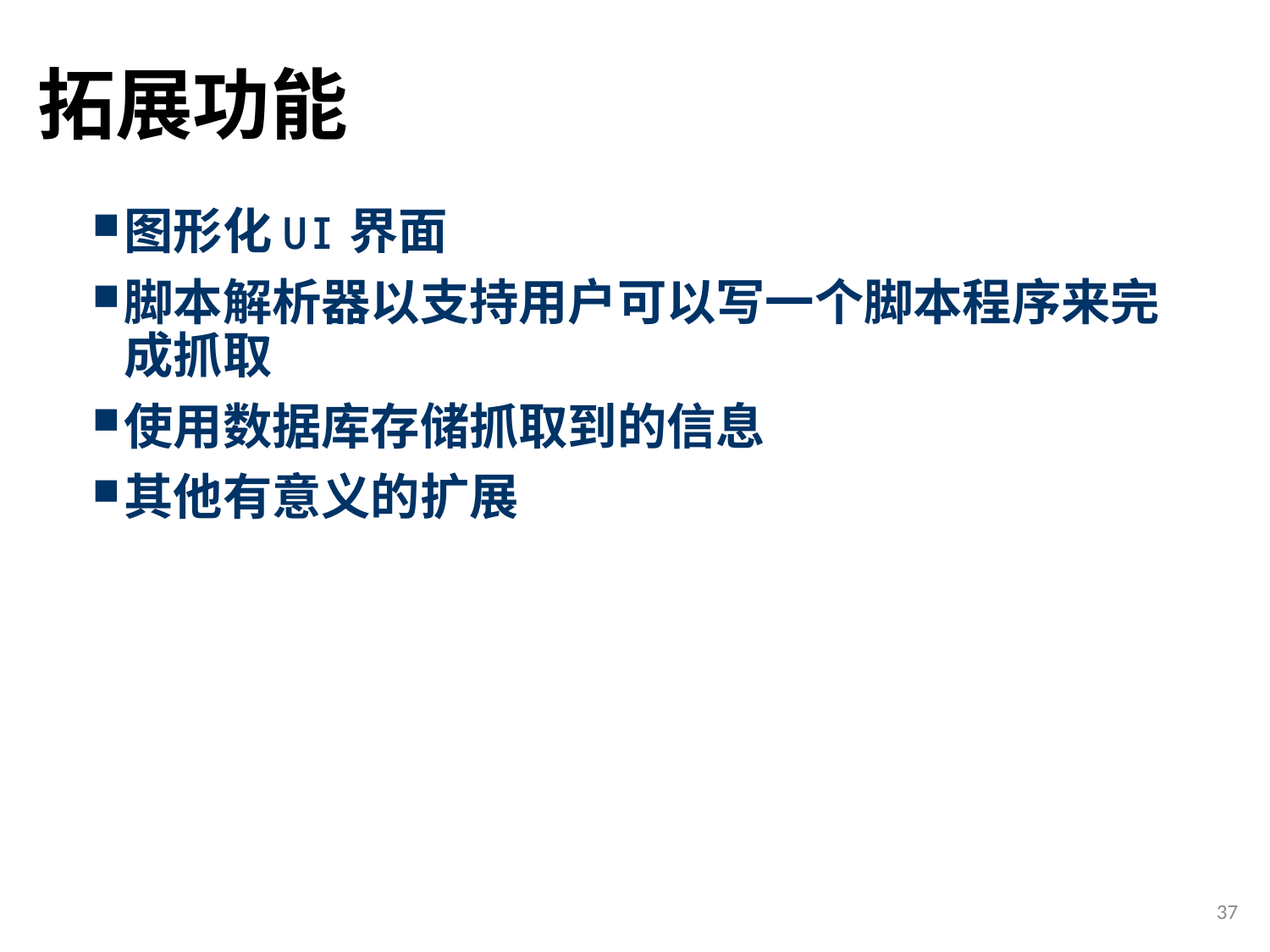

# 拓展功能
图形化UI界面
脚本解析器以支持用户可以写一个脚本程序来完成抓取
使用数据库存储抓取到的信息
其他有意义的扩展

37